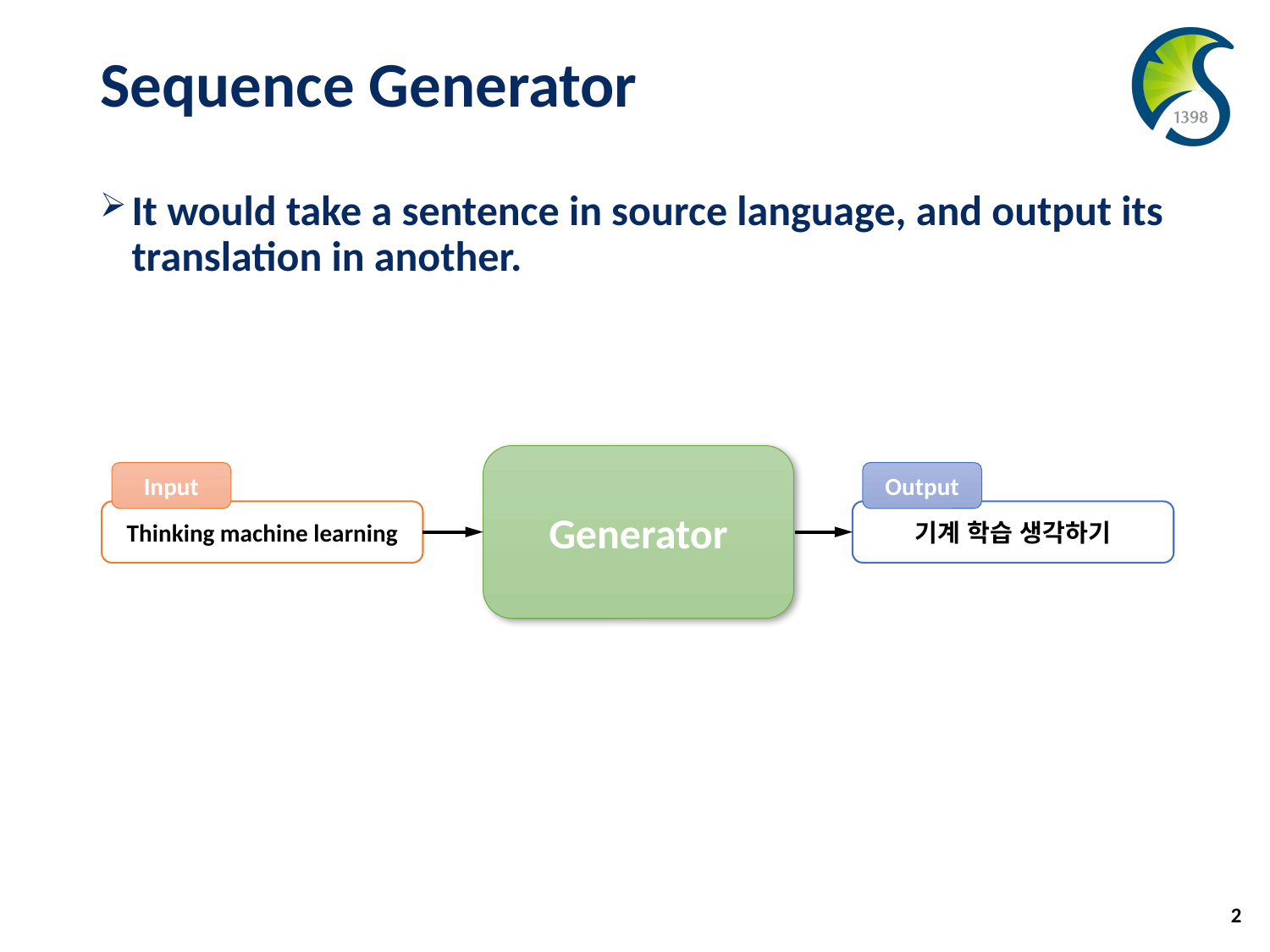

# Sequence Generator
It would take a sentence in source language, and output its translation in another.
Generator
Input
Output
Thinking machine learning
기계 학습 생각하기
2